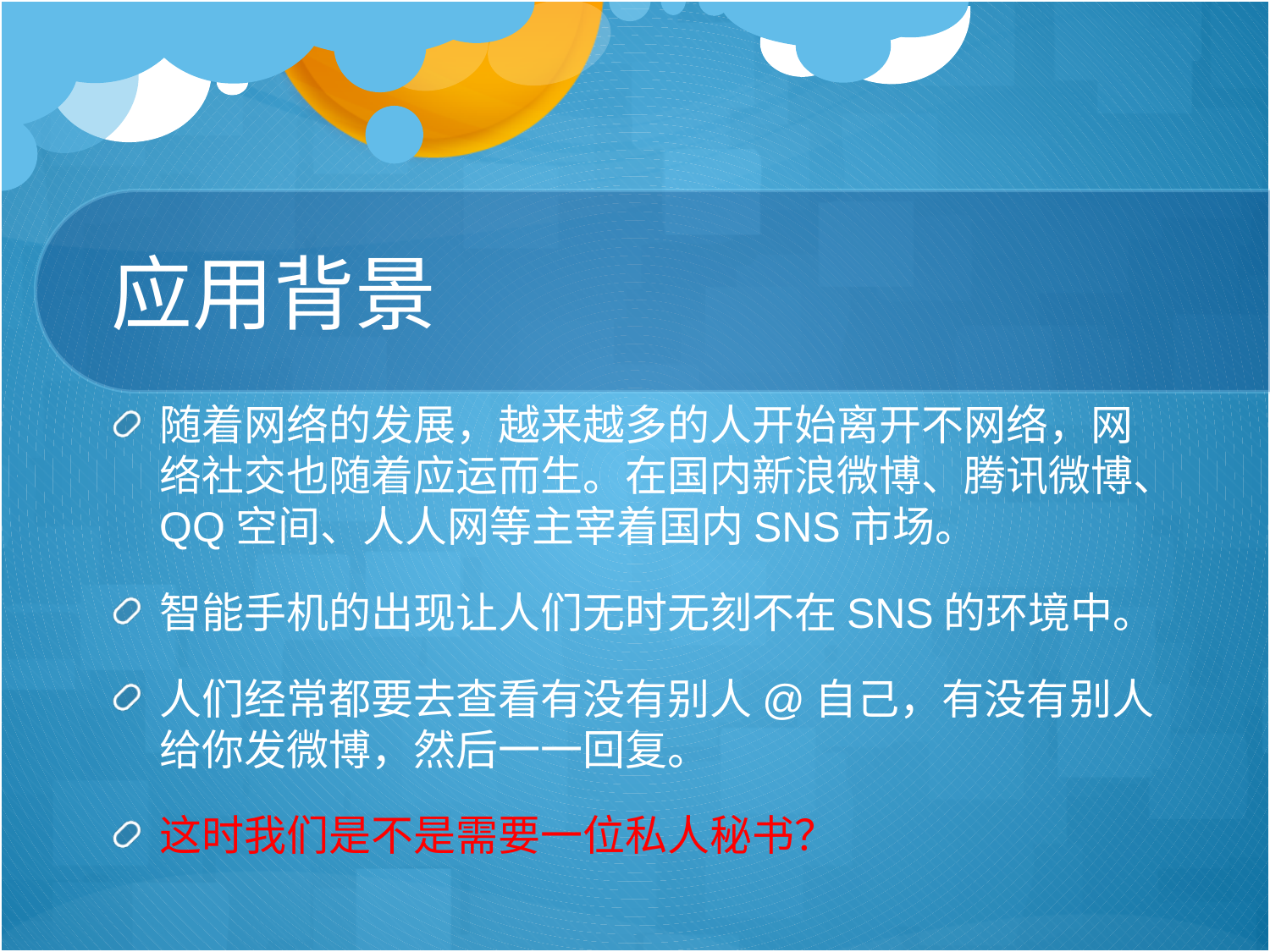

# 应用背景
随着网络的发展，越来越多的人开始离开不网络，网络社交也随着应运而生。在国内新浪微博、腾讯微博、QQ空间、人人网等主宰着国内SNS市场。
智能手机的出现让人们无时无刻不在SNS的环境中。
人们经常都要去查看有没有别人@自己，有没有别人给你发微博，然后一一回复。
这时我们是不是需要一位私人秘书？